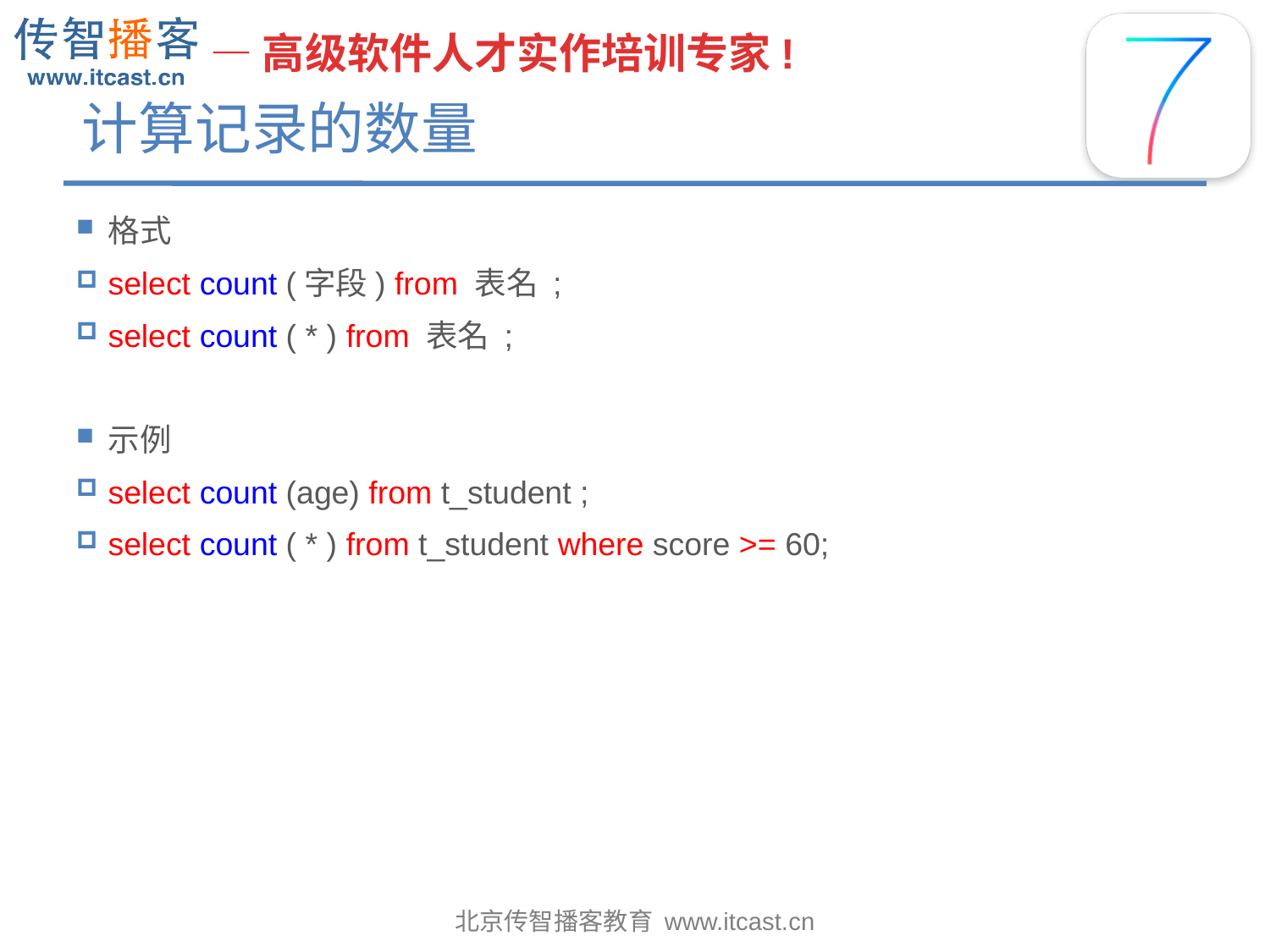

# 计算记录的数量
格式
select count (字段) from 表名 ;
select count ( * ) from 表名 ;

示例
select count (age) from t_student ;
select count ( * ) from t_student where score >= 60;